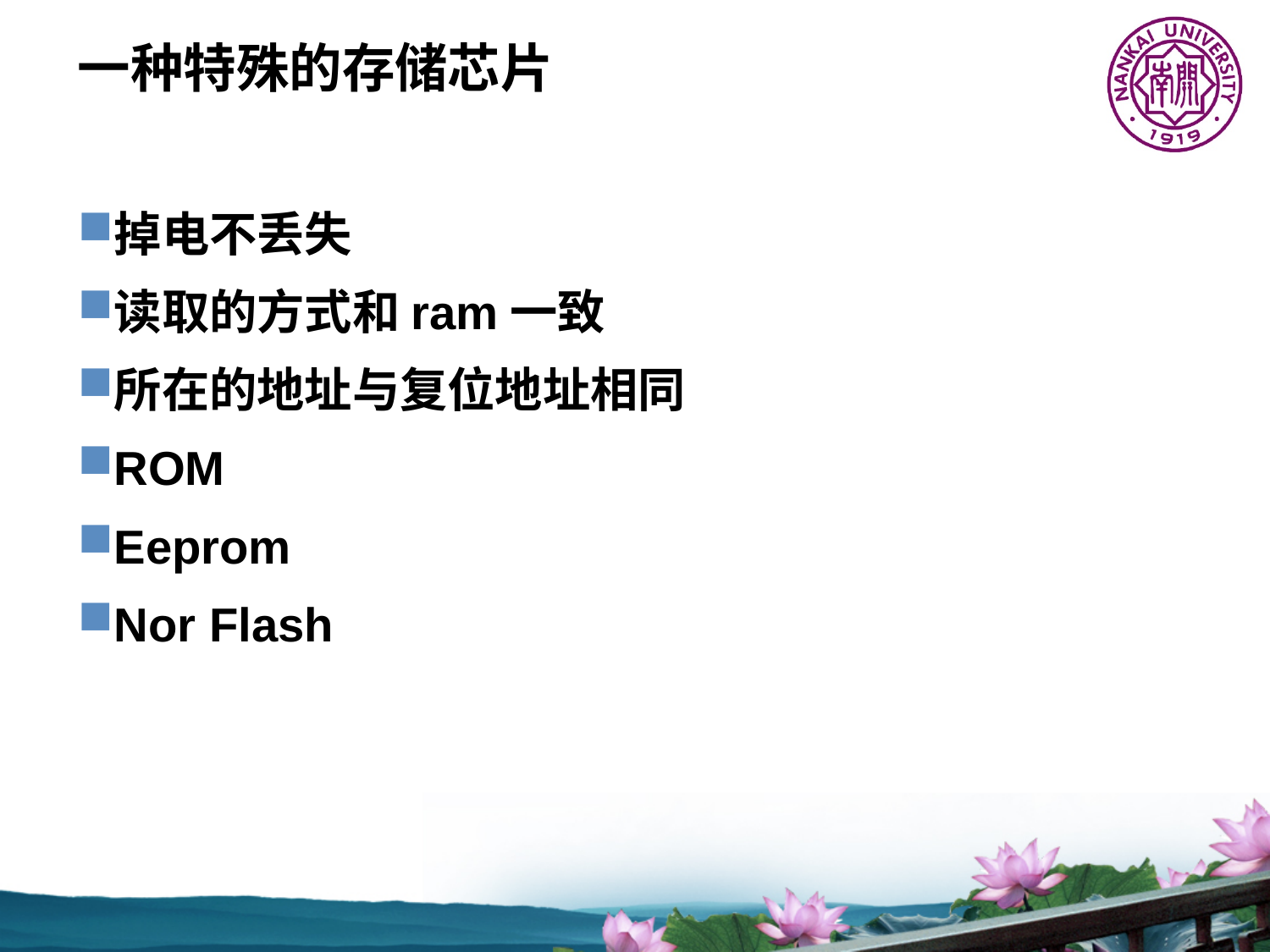

一种特殊的存储芯片
掉电不丢失
读取的方式和ram一致
所在的地址与复位地址相同
ROM
Eeprom
Nor Flash